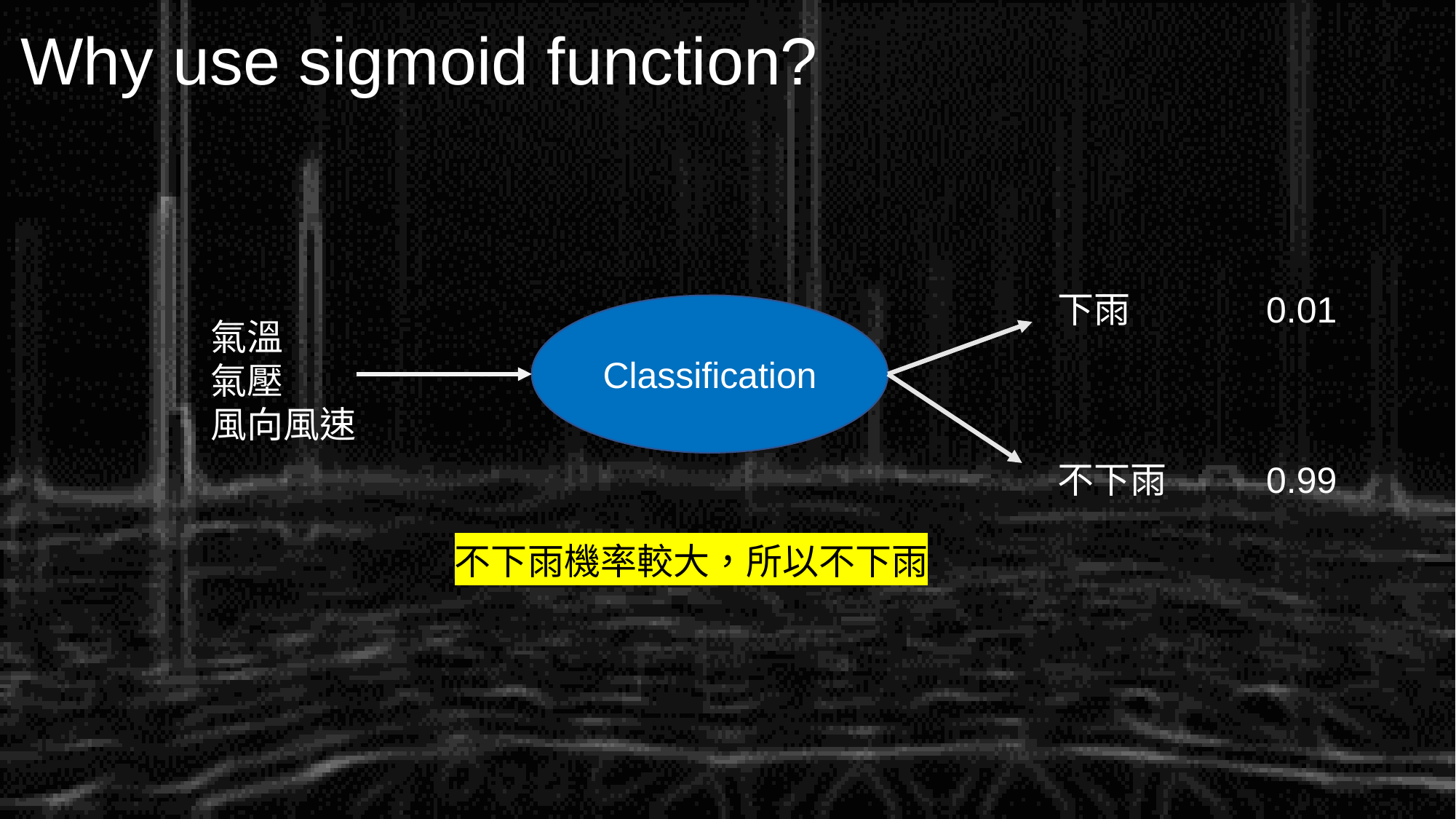

# Why use sigmoid function?
0.01
下雨
Classification
氣溫
氣壓
風向風速
0.99
不下雨
不下雨機率較大，所以不下雨